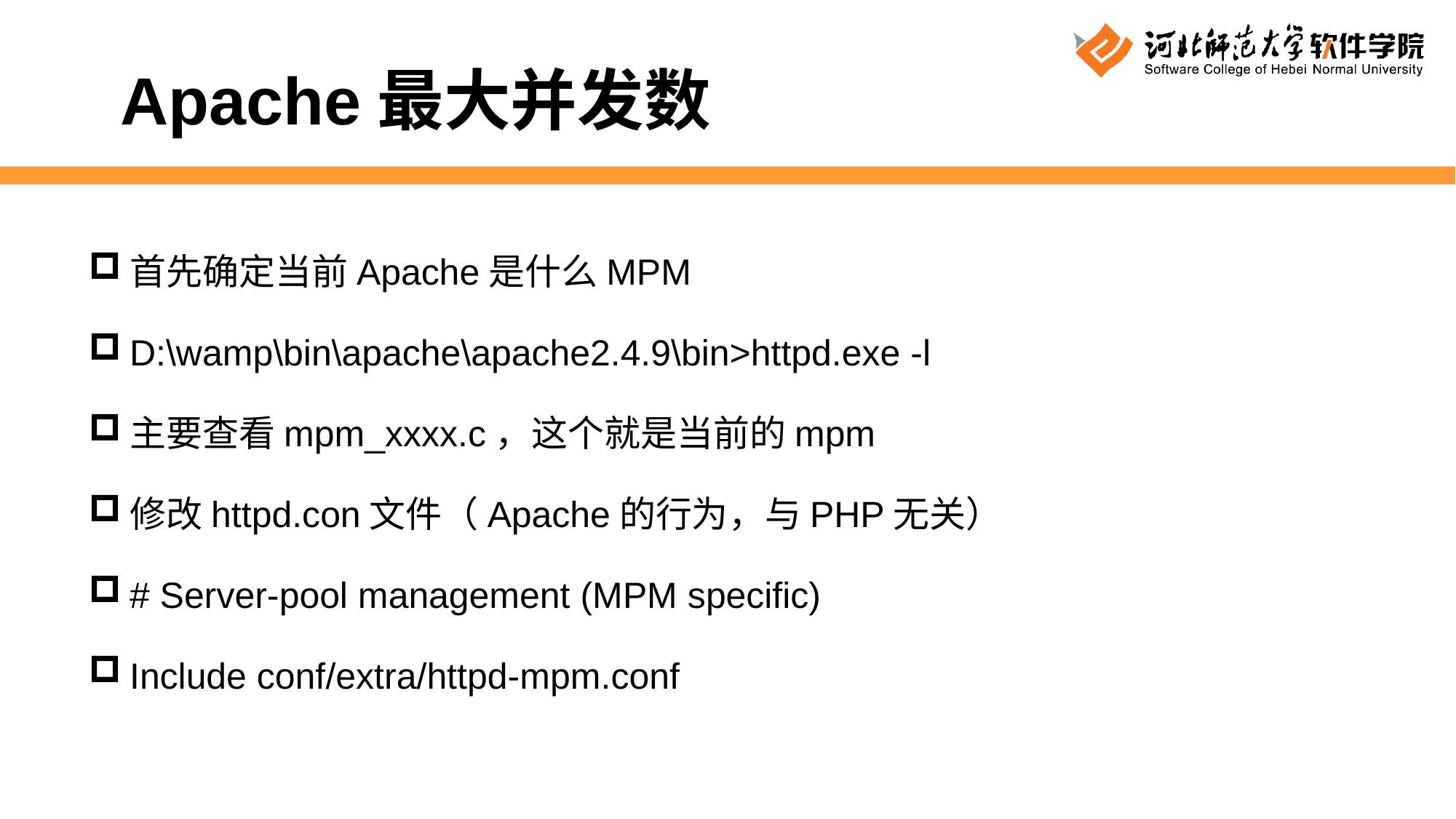

Apache最大并发数
首先确定当前Apache是什么MPM
D:\wamp\bin\apache\apache2.4.9\bin>httpd.exe -l
主要查看mpm_xxxx.c，这个就是当前的mpm
修改httpd.con文件（Apache的行为，与PHP无关）
# Server-pool management (MPM specific)
Include conf/extra/httpd-mpm.conf